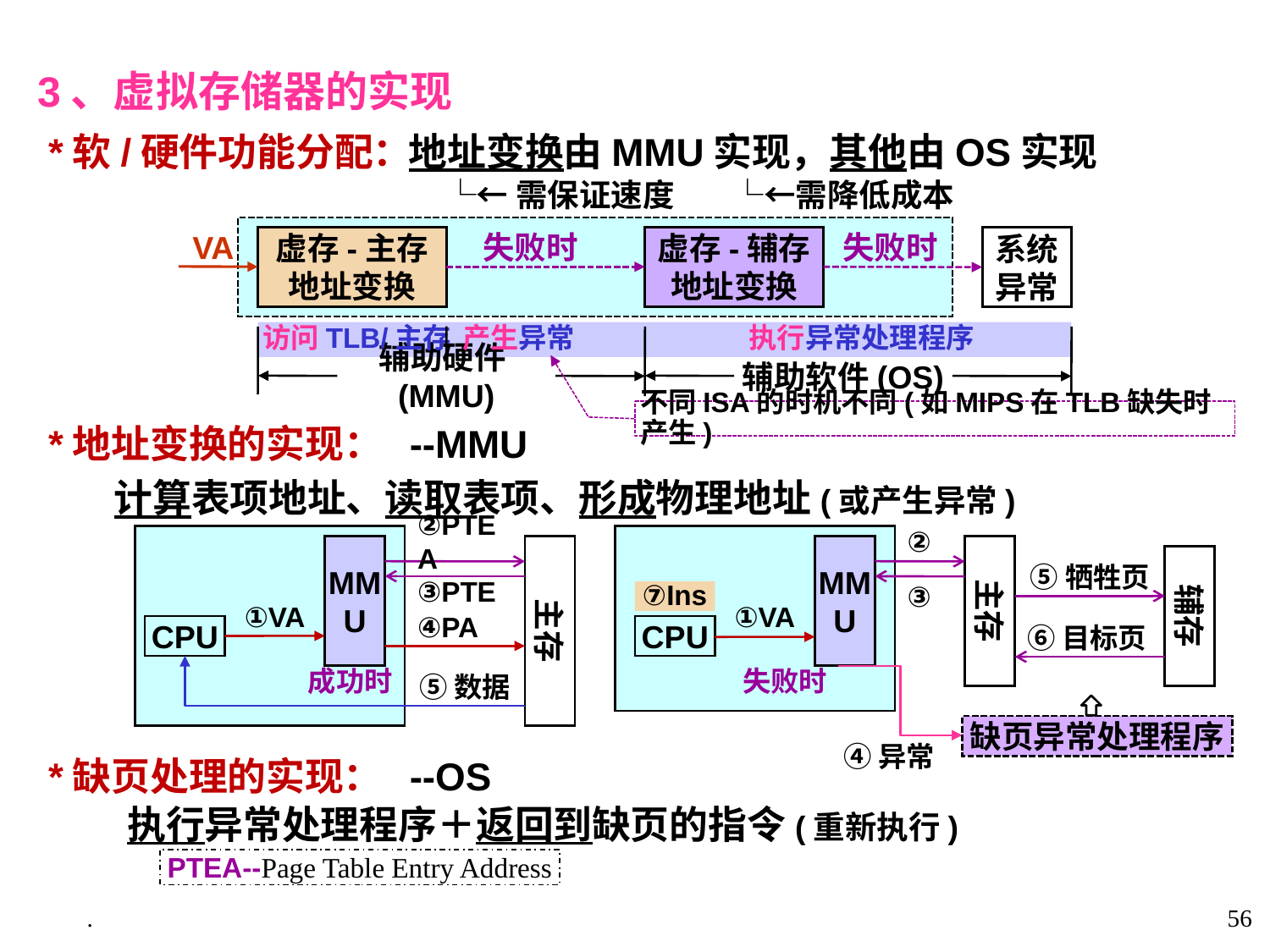

3、虚拟存储器的实现
 *软/硬件功能分配：

 *地址变换的实现：  --MMU

 *缺页处理的实现：  --OS
地址变换由MMU实现，其他由OS实现
     └←需保证速度        └←需降低成本

VA
失败时
虚存-主存
地址变换
虚存-辅存
地址变换
失败时
系统异常
访问TLB/主存   产生异常
执行异常处理程序

辅助硬件(MMU)
辅助软件(OS)
不同ISA的时机不同(如MIPS在TLB缺失时产生)
计算表项地址、读取表项、形成物理地址(或产生异常)

②PTEA
MMU
主存
③PTE
①VA
④PA
CPU
成功时
⑤数据

②
MMU
主存
③
①VA
CPU
失败时
④异常
辅存
⑤牺牲页
⑦Ins
⑥目标页

缺页异常处理程序
执行异常处理程序＋返回到缺页的指令(重新执行)
PTEA--Page Table Entry Address
.
56